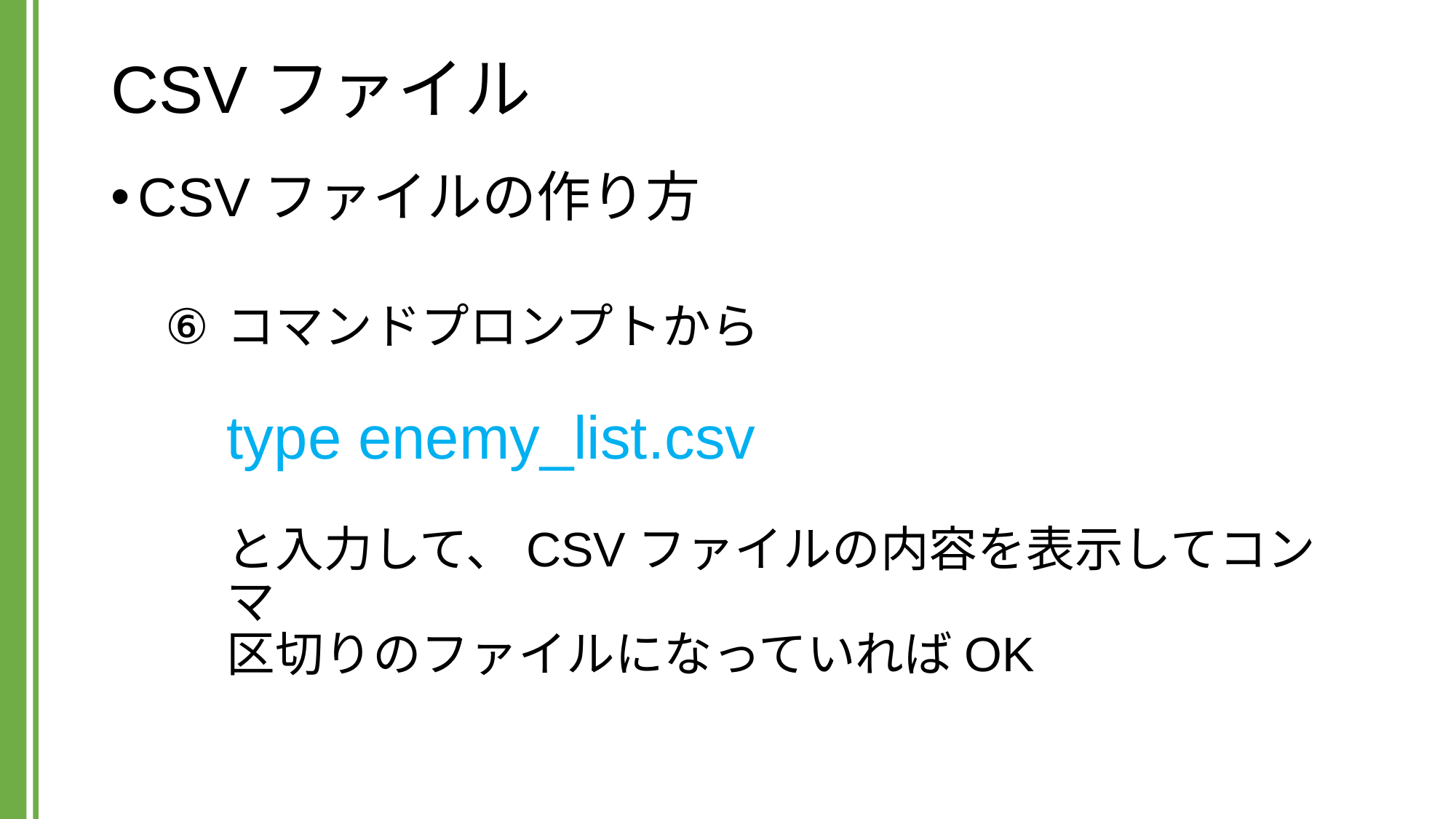

# CSVファイル
CSVファイルの作り方
コマンドプロンプトから
type enemy_list.csv
と入力して、CSVファイルの内容を表示してコンマ
区切りのファイルになっていればOK